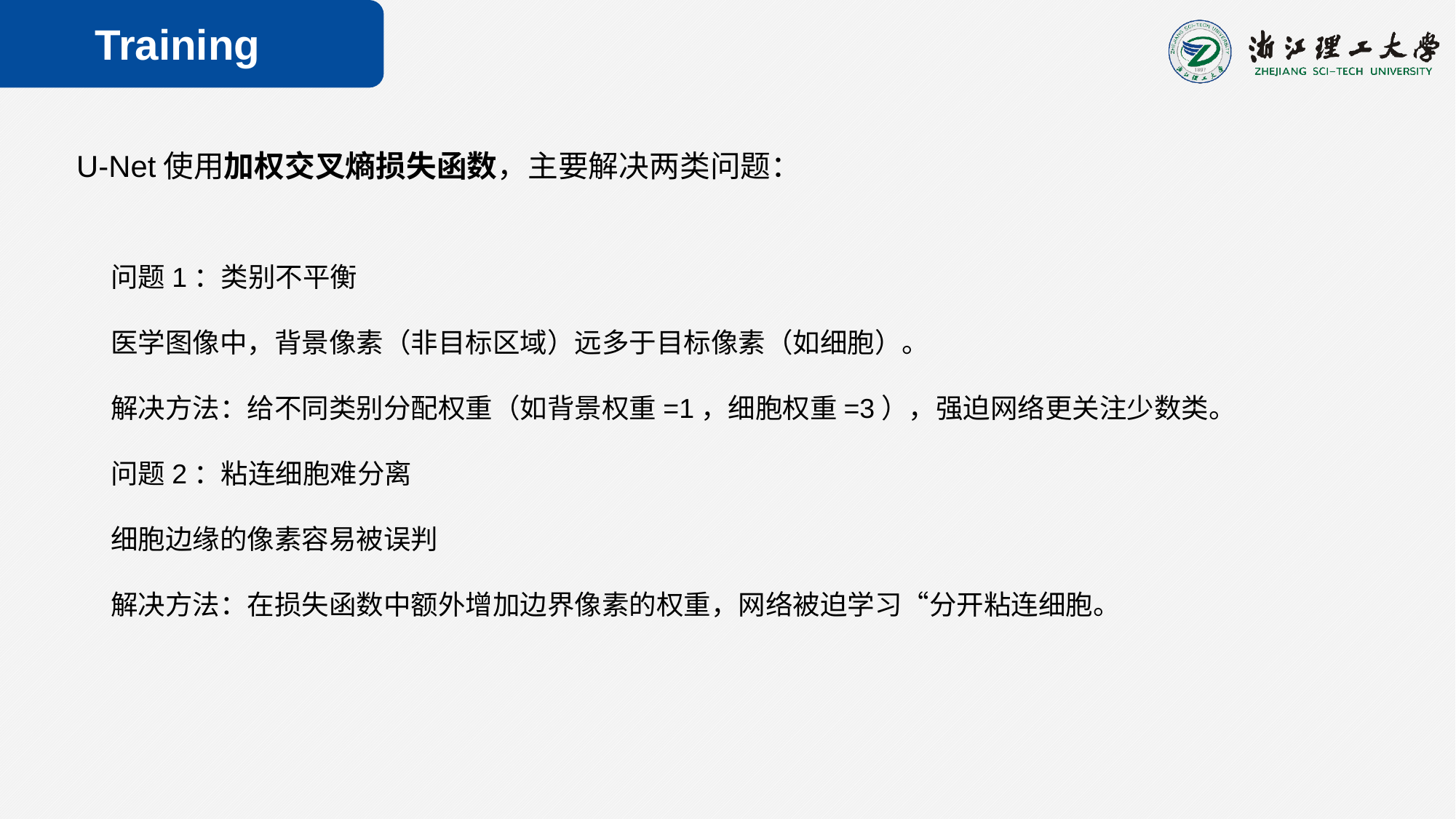

Training
U-Net使用加权交叉熵损失函数，主要解决两类问题：
问题1：类别不平衡

医学图像中，背景像素（非目标区域）远多于目标像素（如细胞）。

解决方法：给不同类别分配权重（如背景权重=1，细胞权重=3），强迫网络更关注少数类。

问题2：粘连细胞难分离

细胞边缘的像素容易被误判

解决方法：在损失函数中额外增加边界像素的权重，网络被迫学习“分开粘连细胞。